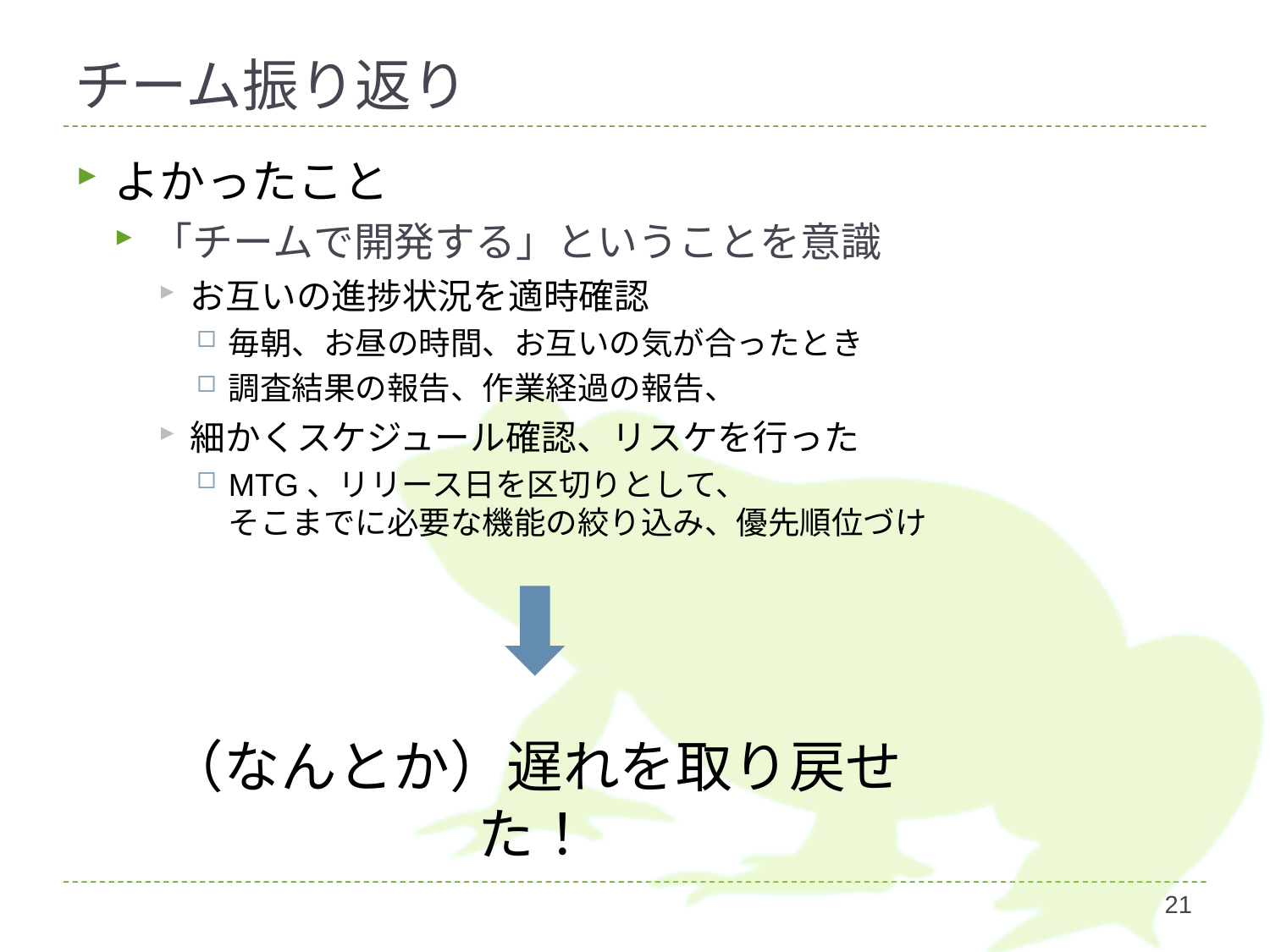

# チーム振り返り
よかったこと
「チームで開発する」ということを意識
お互いの進捗状況を適時確認
毎朝、お昼の時間、お互いの気が合ったとき
調査結果の報告、作業経過の報告、
細かくスケジュール確認、リスケを行った
MTG、リリース日を区切りとして、
そこまでに必要な機能の絞り込み、優先順位づけ
良かったとこ

（なんとか）遅れを取り戻せた！
21